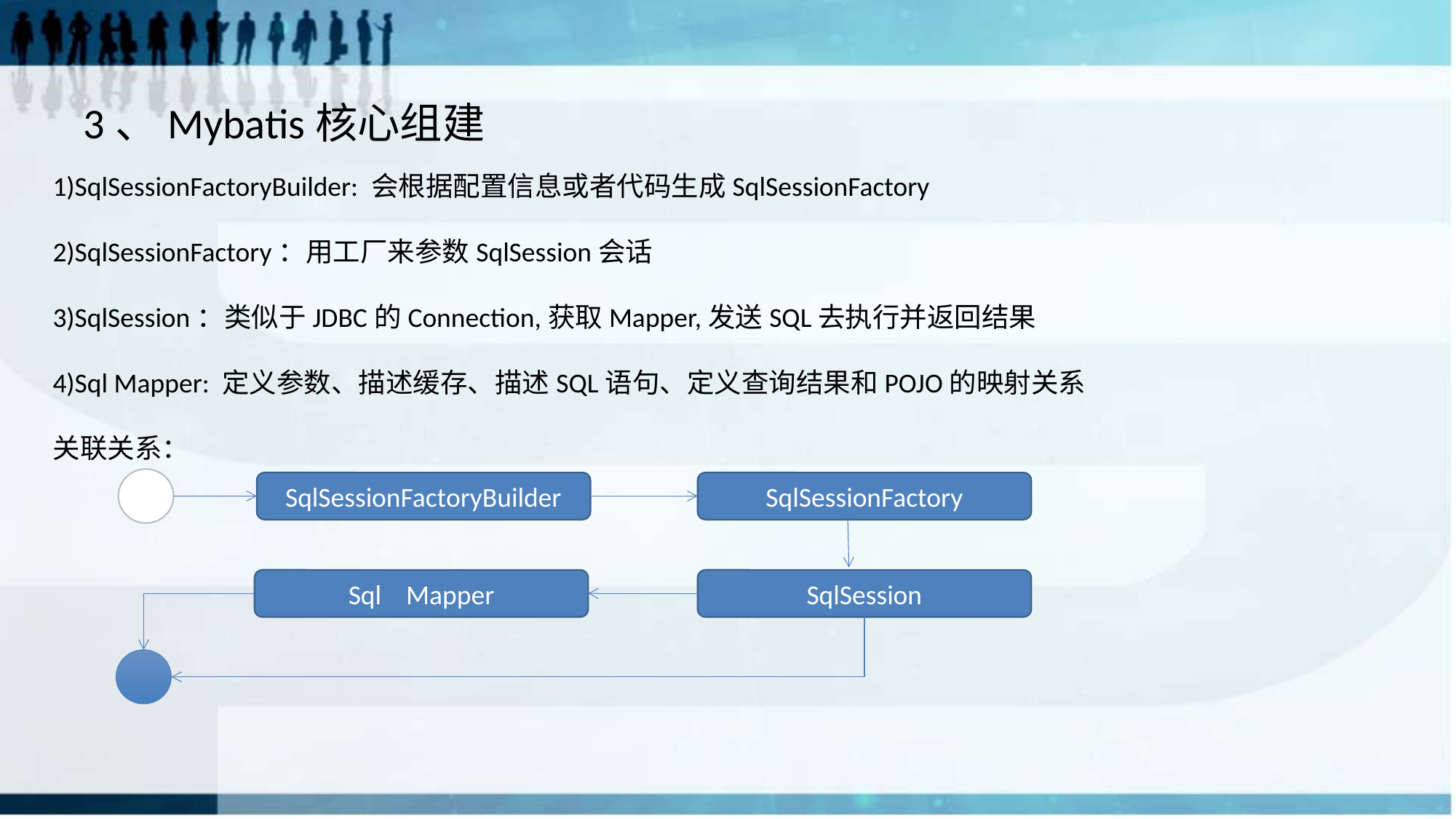

# 3、Mybatis核心组建
1)SqlSessionFactoryBuilder: 会根据配置信息或者代码生成SqlSessionFactory

2)SqlSessionFactory：用工厂来参数SqlSession会话

3)SqlSession：类似于JDBC的Connection,获取Mapper,发送SQL去执行并返回结果

4)Sql Mapper: 定义参数、描述缓存、描述SQL语句、定义查询结果和POJO的映射关系

关联关系：

SqlSessionFactoryBuilder
SqlSessionFactory
Sql    Mapper
SqlSession